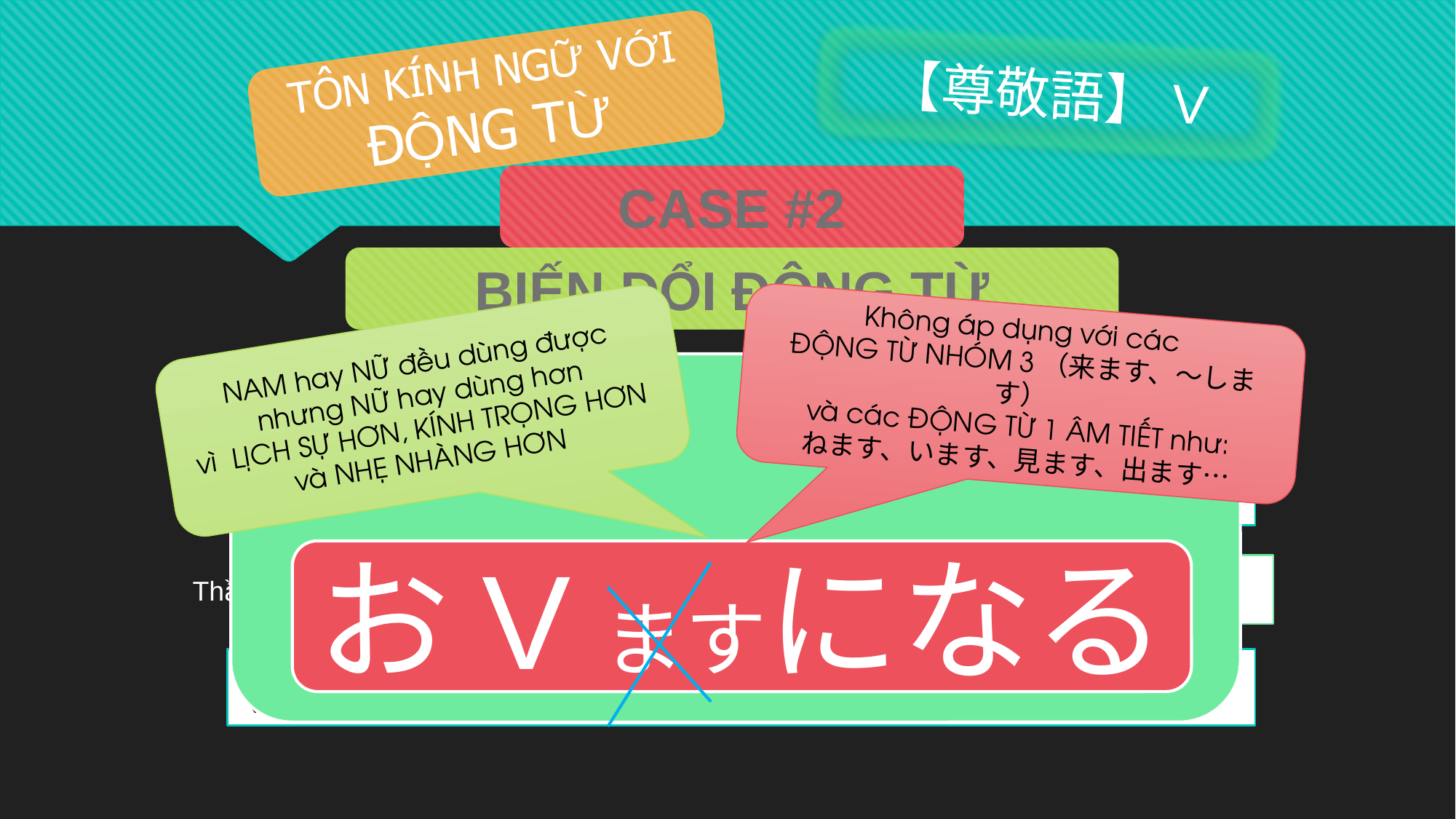

TÔN KÍNH NGỮ VỚI
ĐỘNG TỪ
【尊敬語】V
CASE #2
BIẾN ĐỔI ĐỘNG TỪ
Không áp dụng với các
ĐỘNG TỪ NHÓM 3（来ます、～します）
 và các ĐỘNG TỪ 1 ÂM TIẾT như:
ねます、います、見ます、出ます…
NAM hay NỮ đều dùng được nhưng NỮ hay dùng hơn
vì  LỊCH SỰ HƠN, KÍNH TRỌNG HƠN
và NHẸ NHÀNG HƠN

社長は　家へ　帰られました。
Giám đốc đã về rồi.
社長は　お家へ　お帰りになりました。
おVますになる
先生はレポートを読まれました。
Thầy giáo đã đọc báo cáo.
先生はレポートをお読みになりました。